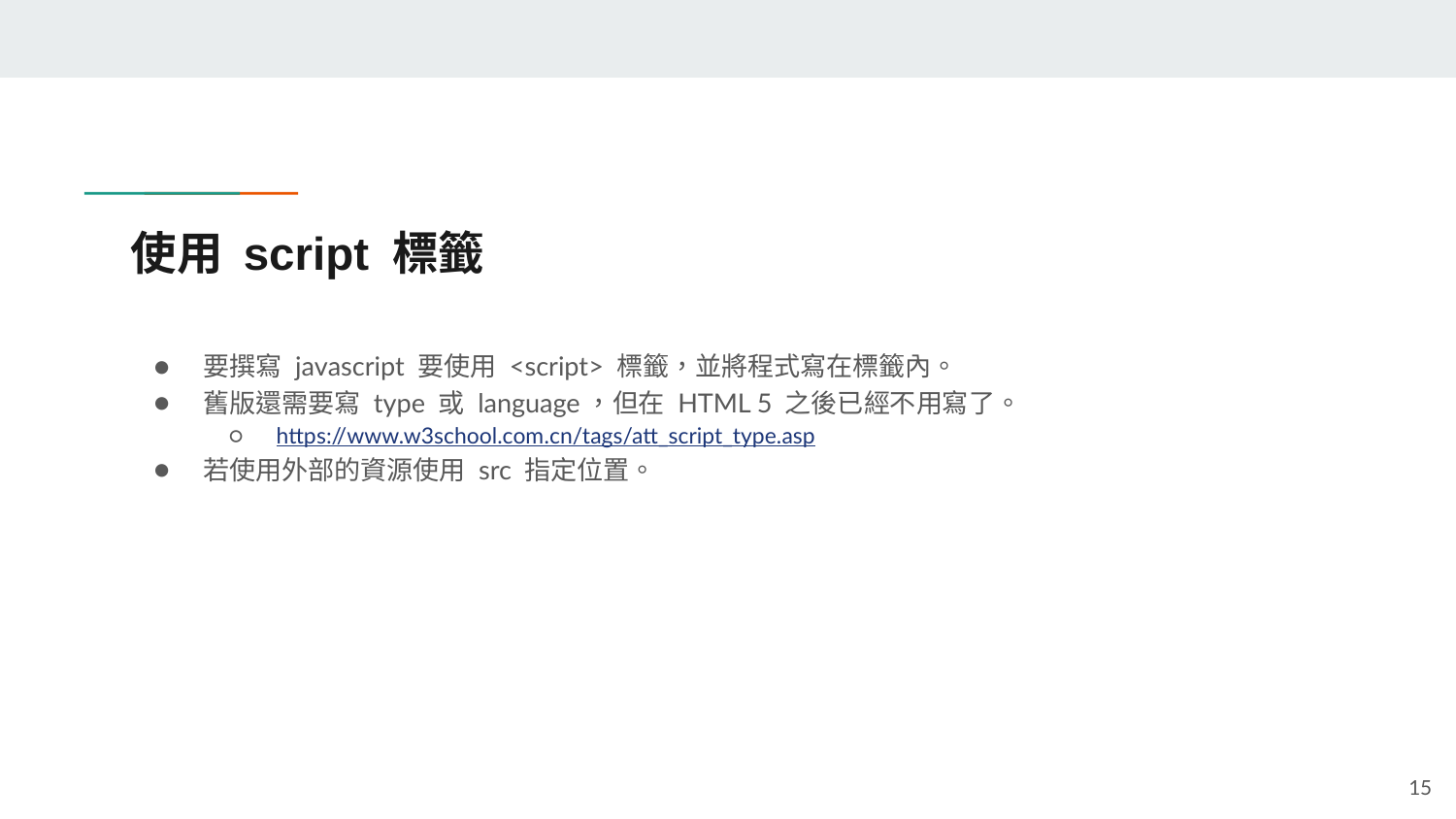

# 使用 script 標籤

要撰寫 javascript 要使用 <script> 標籤，並將程式寫在標籤內。
舊版還需要寫 type 或 language，但在 HTML 5 之後已經不用寫了。
https://www.w3school.com.cn/tags/att_script_type.asp
若使用外部的資源使用 src 指定位置。

15